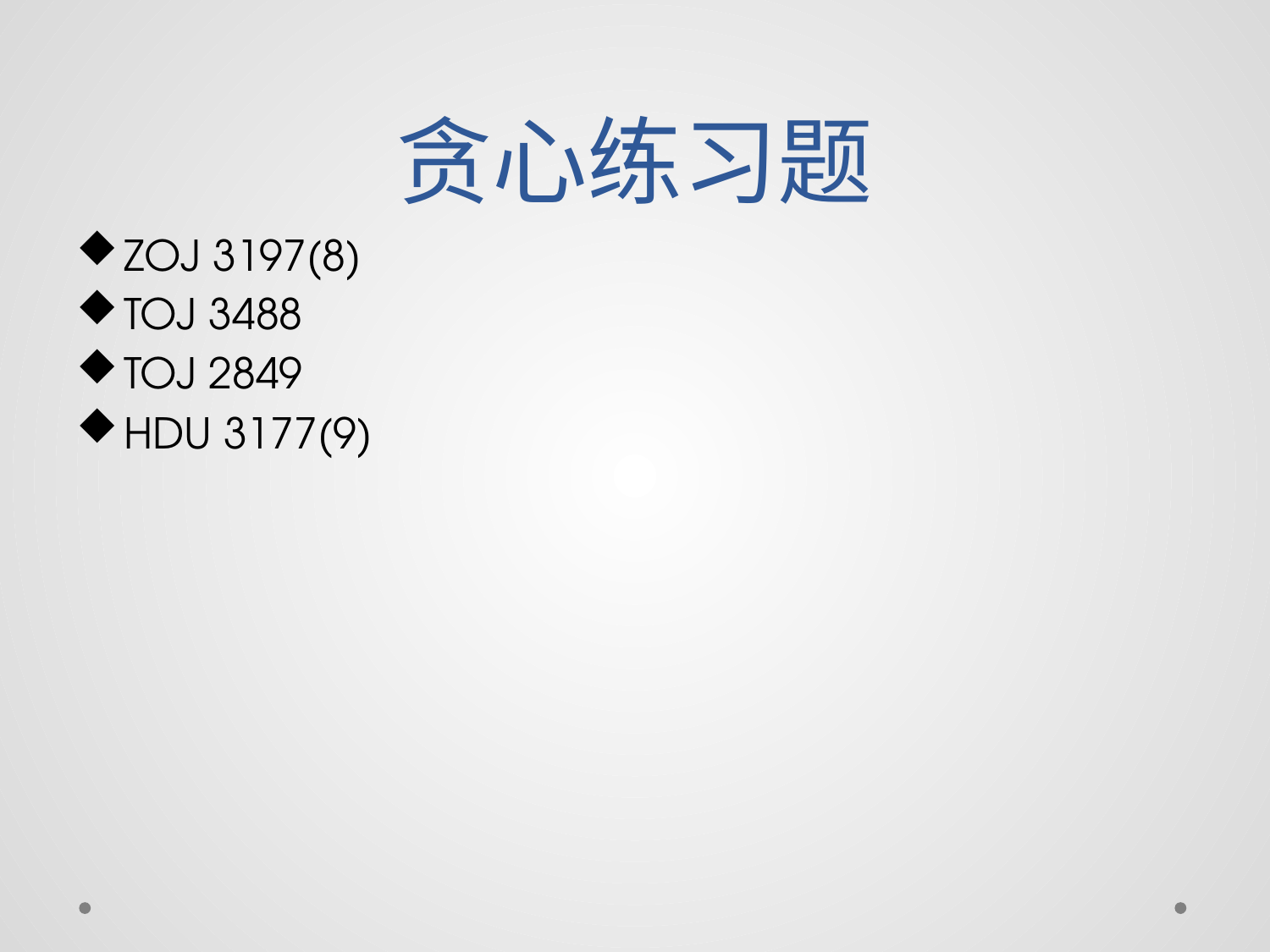

# 贪心练习题
ZOJ 3197(8)
TOJ 3488
TOJ 2849
HDU 3177(9)